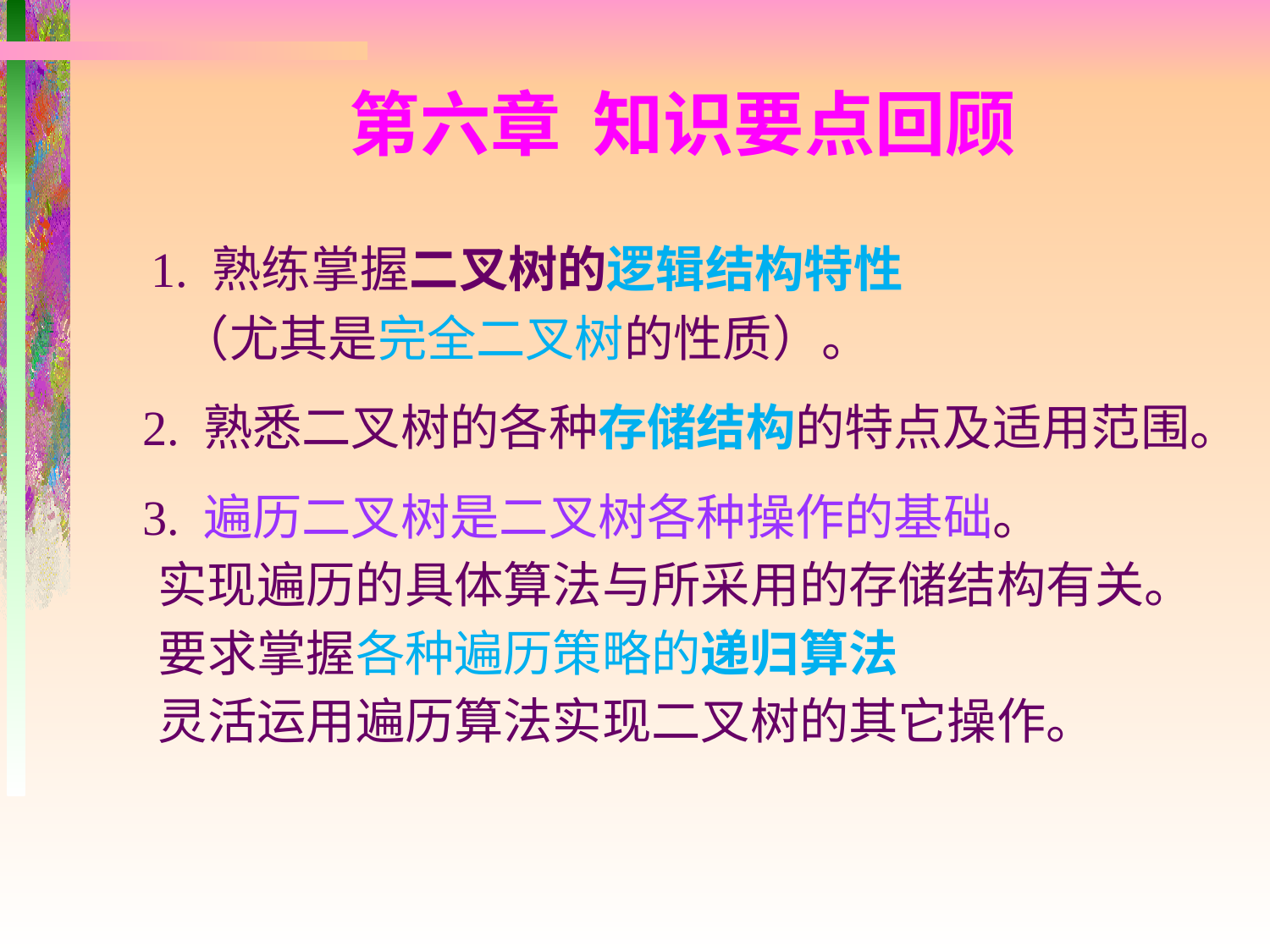

第六章  知识要点回顾
　1. 熟练掌握二叉树的逻辑结构特性
         （尤其是完全二叉树的性质）。
　2. 熟悉二叉树的各种存储结构的特点及适用范围。
　3. 遍历二叉树是二叉树各种操作的基础。
       实现遍历的具体算法与所采用的存储结构有关。
       要求掌握各种遍历策略的递归算法
       灵活运用遍历算法实现二叉树的其它操作。